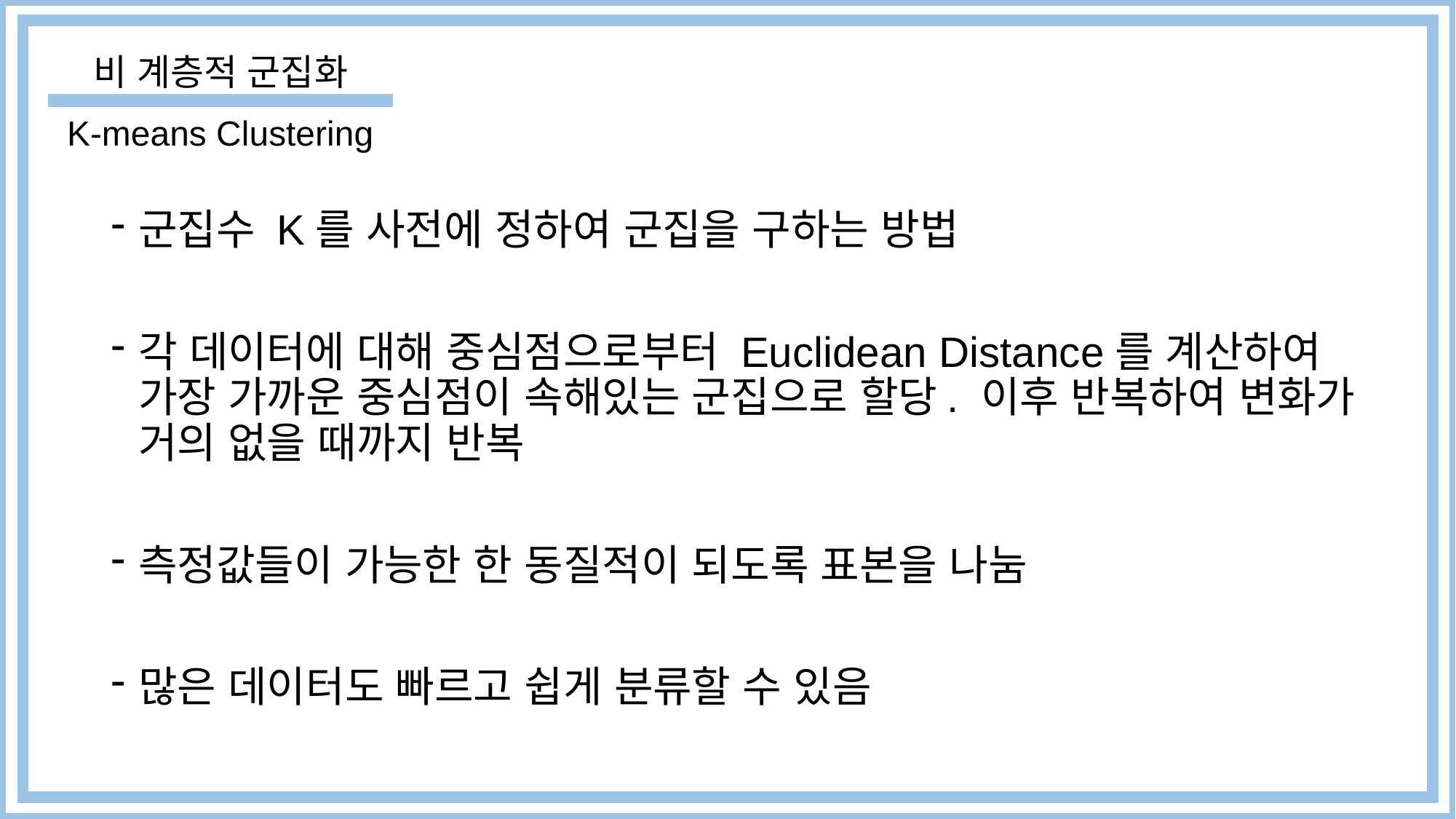

비 계층적 군집화

K-means Clustering
군집수 K를 사전에 정하여 군집을 구하는 방법

각 데이터에 대해 중심점으로부터 Euclidean Distance를 계산하여 가장 가까운 중심점이 속해있는 군집으로 할당. 이후 반복하여 변화가 거의 없을 때까지 반복

측정값들이 가능한 한 동질적이 되도록 표본을 나눔

많은 데이터도 빠르고 쉽게 분류할 수 있음